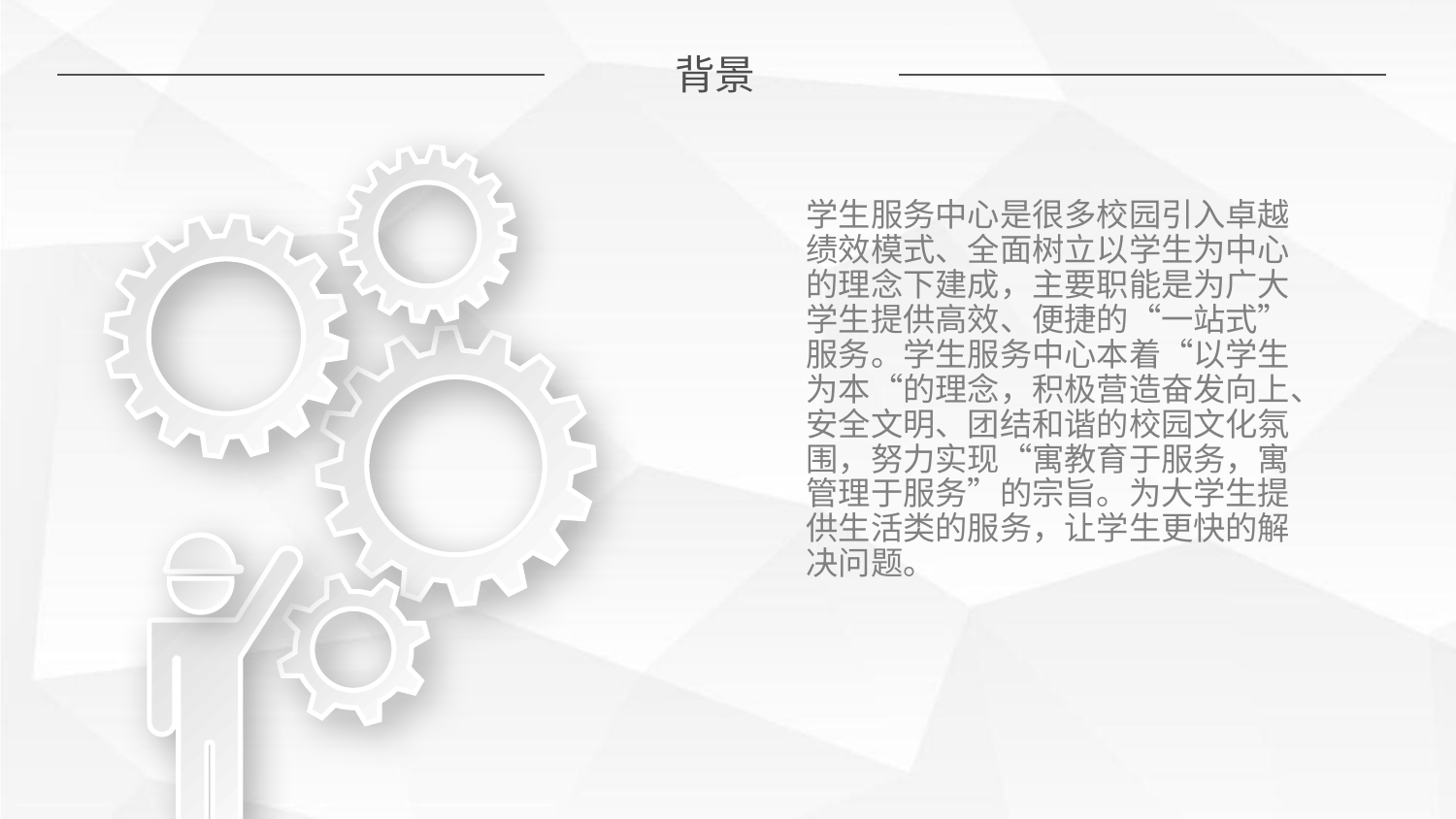

背景

学生服务中心是很多校园引入卓越绩效模式、全面树立以学生为中心的理念下建成，主要职能是为广大学生提供高效、便捷的“一站式”服务。学生服务中心本着“以学生为本“的理念，积极营造奋发向上、安全文明、团结和谐的校园文化氛围，努力实现“寓教育于服务，寓管理于服务”的宗旨。为大学生提供生活类的服务，让学生更快的解决问题。